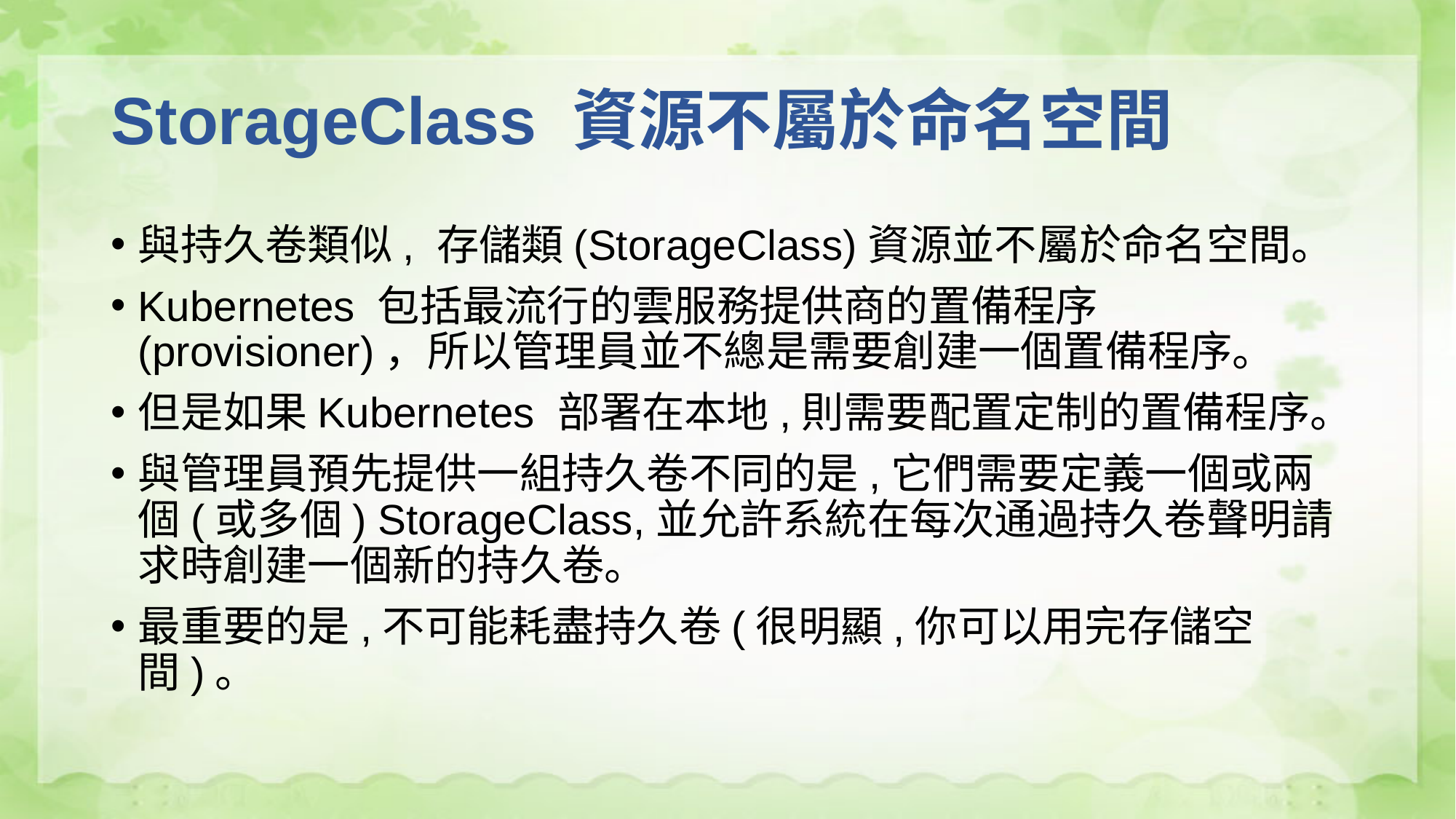

# StorageClass 資源不屬於命名空間
與持久卷類似, 存儲類(StorageClass)資源並不屬於命名空間。
Kubernetes 包括最流行的雲服務提供商的置備程序(provisioner)，所以管理員並不總是需要創建一個置備程序。
但是如果Kubernetes 部署在本地,則需要配置定制的置備程序。
與管理員預先提供一組持久卷不同的是,它們需要定義一個或兩個(或多個) StorageClass,並允許系統在每次通過持久卷聲明請求時創建一個新的持久卷。
最重要的是,不可能耗盡持久卷(很明顯,你可以用完存儲空間)。